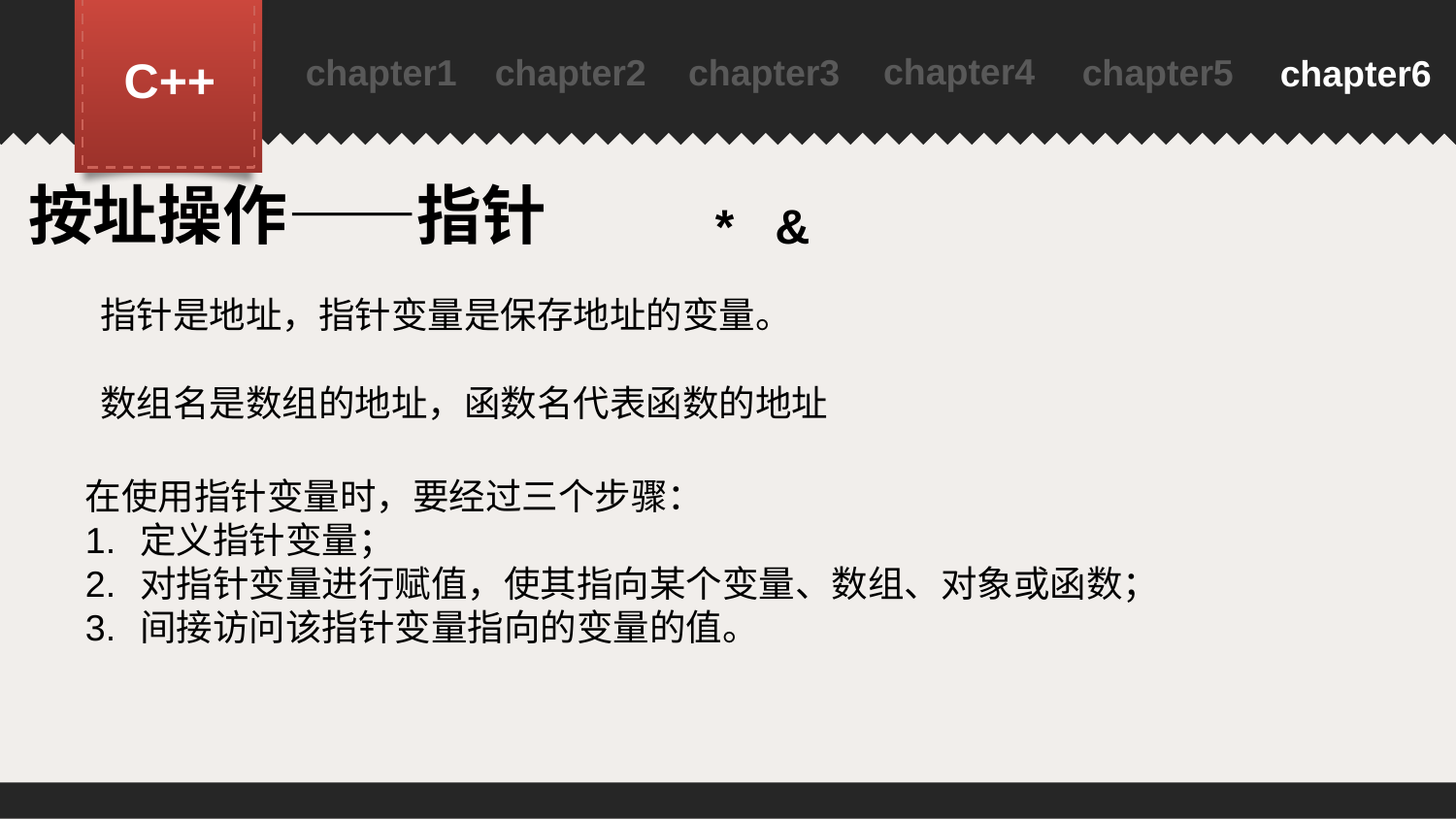

chapter4
C++
chapter1
chapter2
chapter3
chapter5
chapter6
PPT模板下载：www.1ppt.com/moban/     行业PPT模板：www.1ppt.com/hangye/
节日PPT模板：www.1ppt.com/jieri/           PPT素材下载：www.1ppt.com/sucai/
PPT背景图片：www.1ppt.com/beijing/      PPT图表下载：www.1ppt.com/tubiao/
优秀PPT下载：www.1ppt.com/xiazai/        PPT教程： www.1ppt.com/powerpoint/
Word教程： www.1ppt.com/word/              Excel教程：www.1ppt.com/excel/
资料下载：www.1ppt.com/ziliao/                PPT课件下载：www.1ppt.com/kejian/
范文下载：www.1ppt.com/fanwen/             试卷下载：www.1ppt.com/shiti/
教案下载：www.1ppt.com/jiaoan/

按址操作——指针
*   &
指针是地址，指针变量是保存地址的变量。
数组名是数组的地址，函数名代表函数的地址
在使用指针变量时，要经过三个步骤：
定义指针变量；
对指针变量进行赋值，使其指向某个变量、数组、对象或函数；
间接访问该指针变量指向的变量的值。